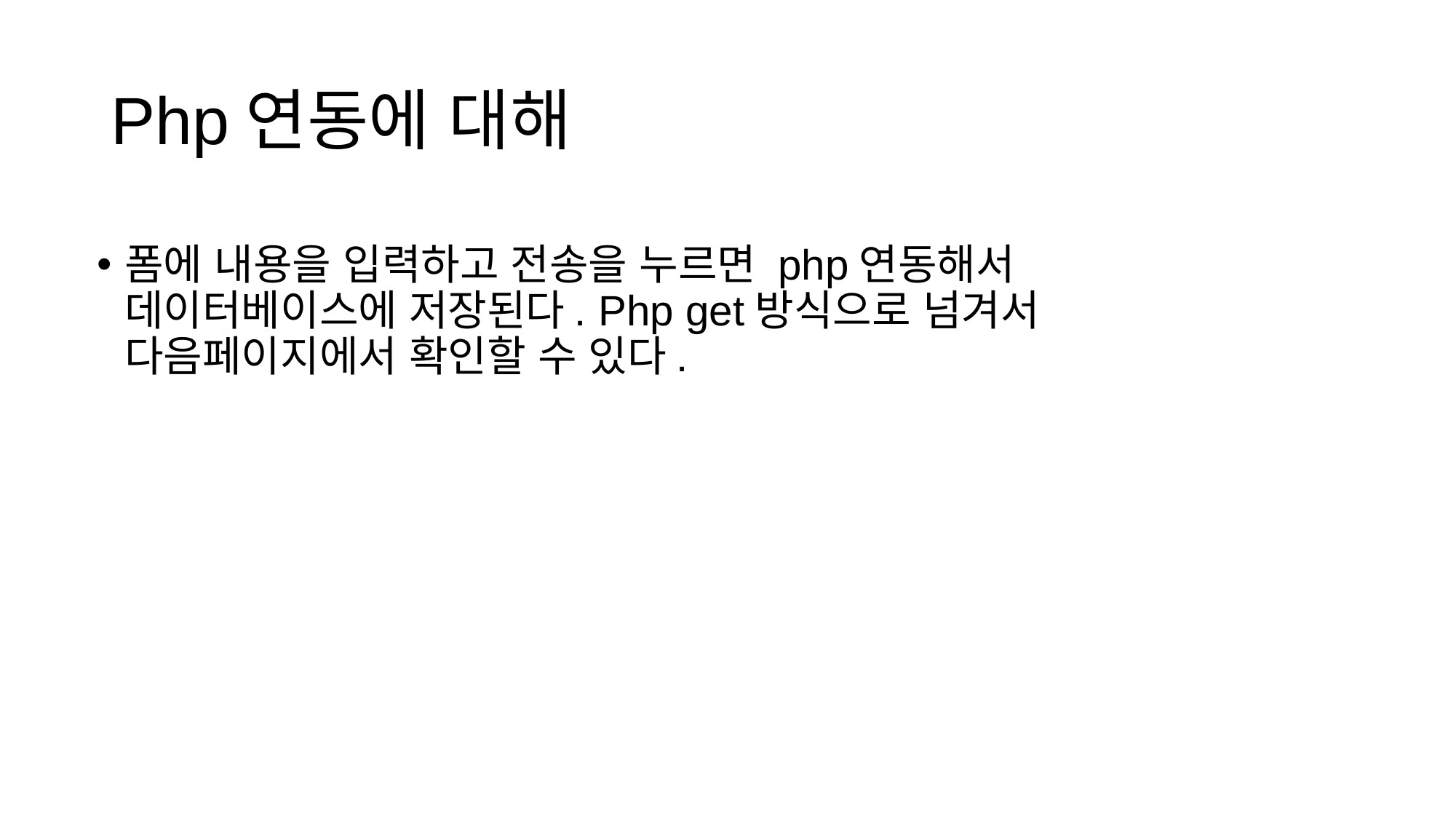

# Php연동에 대해

폼에 내용을 입력하고 전송을 누르면 php연동해서 데이터베이스에 저장된다. Php get방식으로 넘겨서 다음페이지에서 확인할 수 있다.